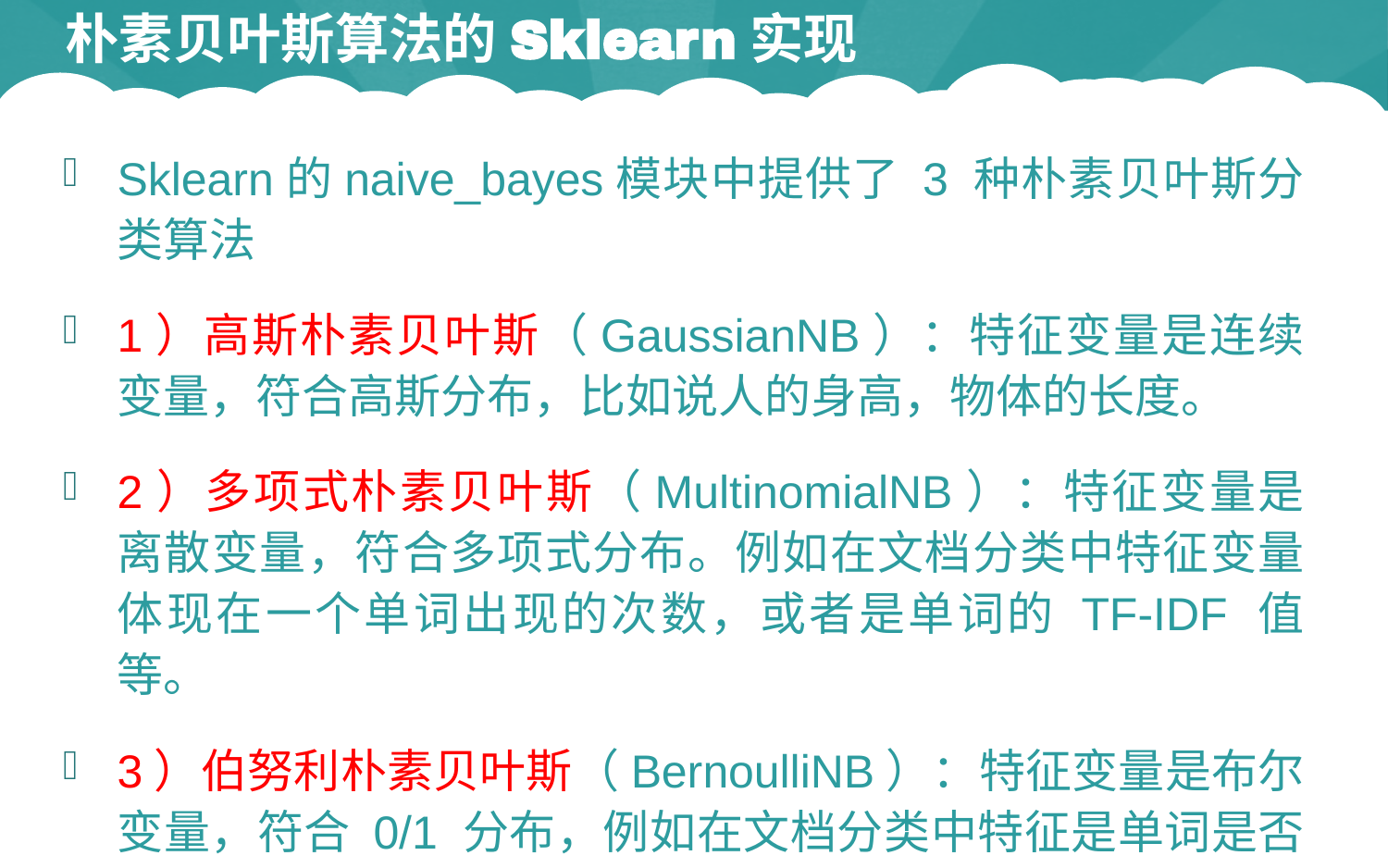

# 朴素贝叶斯算法的Sklearn实现
Sklearn的naive_bayes模块中提供了 3 种朴素贝叶斯分类算法
1）高斯朴素贝叶斯（GaussianNB）：特征变量是连续变量，符合高斯分布，比如说人的身高，物体的长度。
2）多项式朴素贝叶斯（MultinomialNB）：特征变量是离散变量，符合多项式分布。例如在文档分类中特征变量体现在一个单词出现的次数，或者是单词的 TF-IDF 值等。
3）伯努利朴素贝叶斯（BernoulliNB）：特征变量是布尔变量，符合 0/1 分布，例如在文档分类中特征是单词是否出现